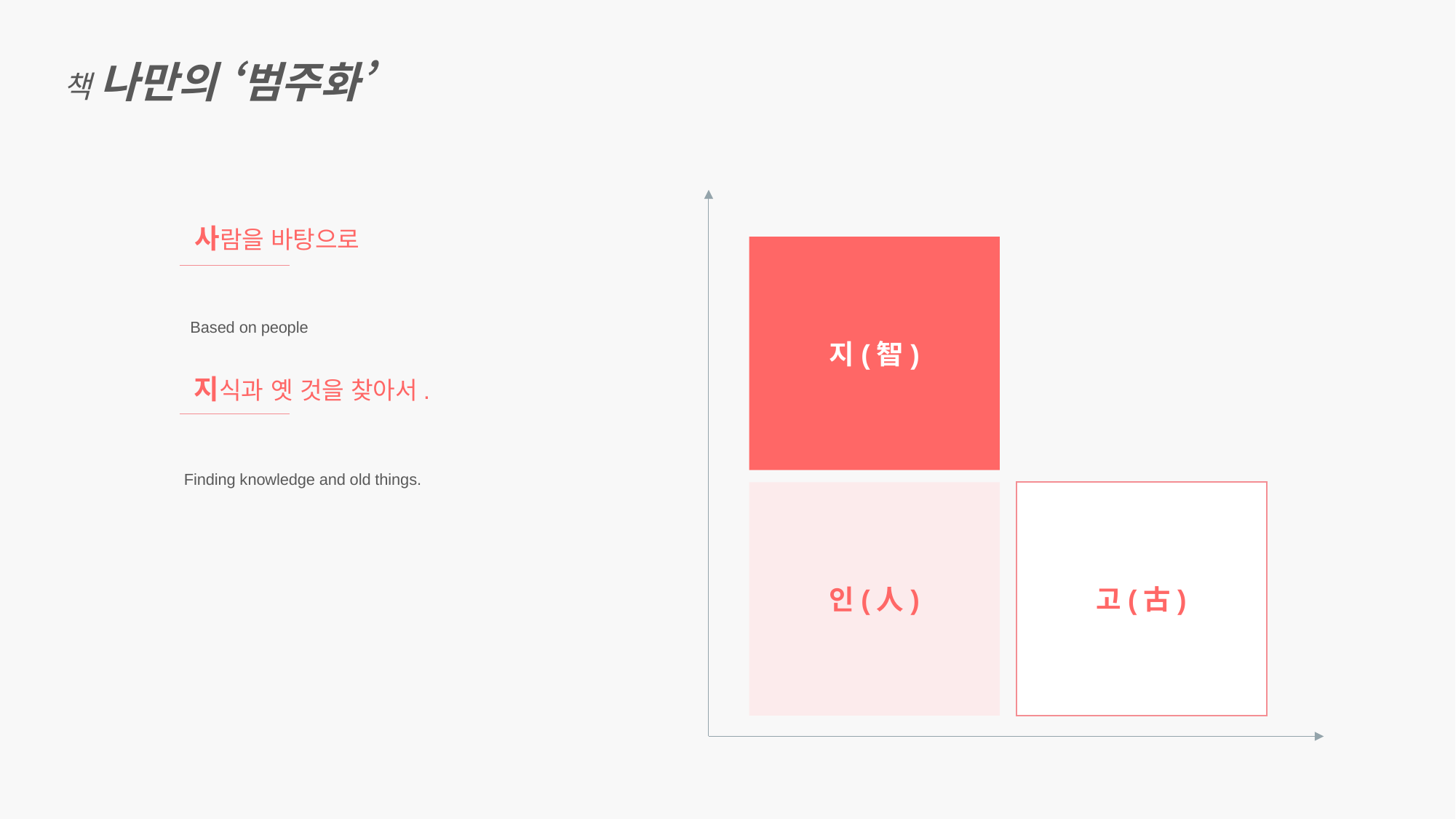

책 나만의 ‘범주화’
사람을 바탕으로
지(智)
Based on people
지식과 옛 것을 찾아서.
Finding knowledge and old things.
인(人)
고(古)